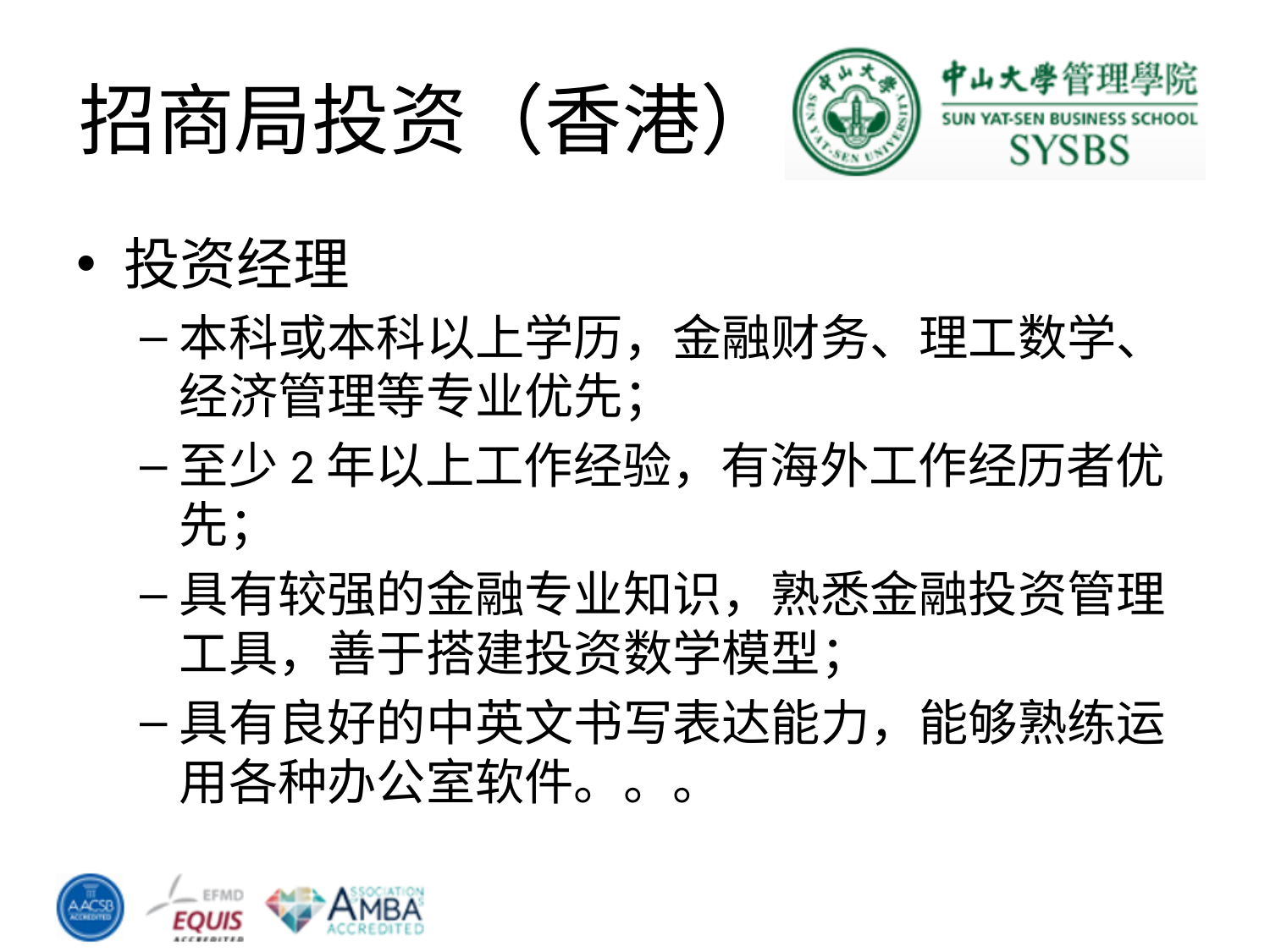

# 招商局投资（香港）
投资经理
本科或本科以上学历，金融财务、理工数学、经济管理等专业优先；
至少2年以上工作经验，有海外工作经历者优先；
具有较强的金融专业知识，熟悉金融投资管理工具，善于搭建投资数学模型；
具有良好的中英文书写表达能力，能够熟练运用各种办公室软件。。。